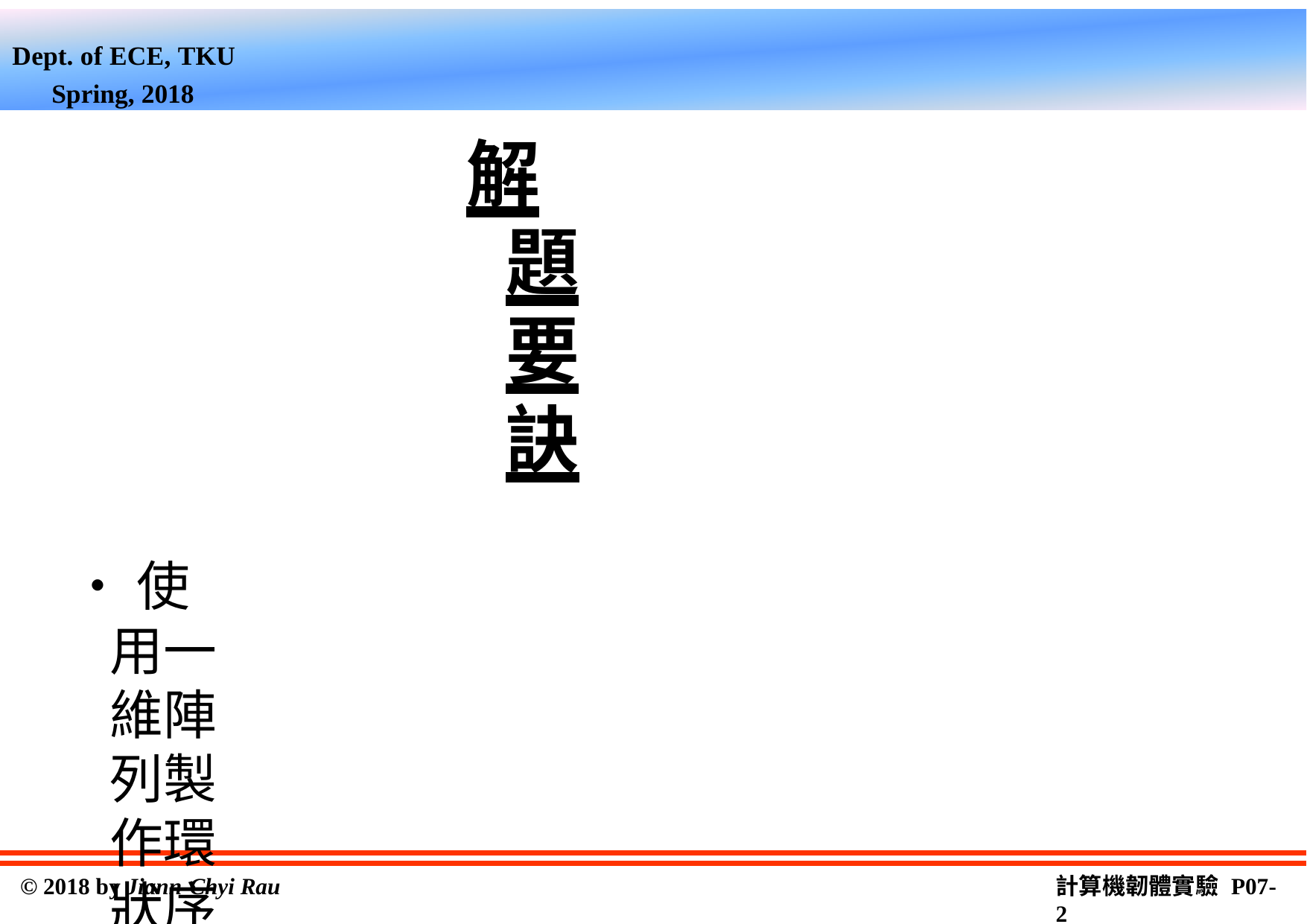

Dept. of ECE, TKU Spring, 2018
解題要訣

‧使用一維陣列製作環狀序列
–元素a[i]的下一個為a[(i+1) % size]
‧字典序（the lexicographically sequence）
–字串在字典中的順序
‧「最小表示」意指順序中的第一個
–字串的比較是從第一個字元開始比較ASCII Code

計算機韌體實驗 P07-2
© 2018 by Jiann-Chyi Rau